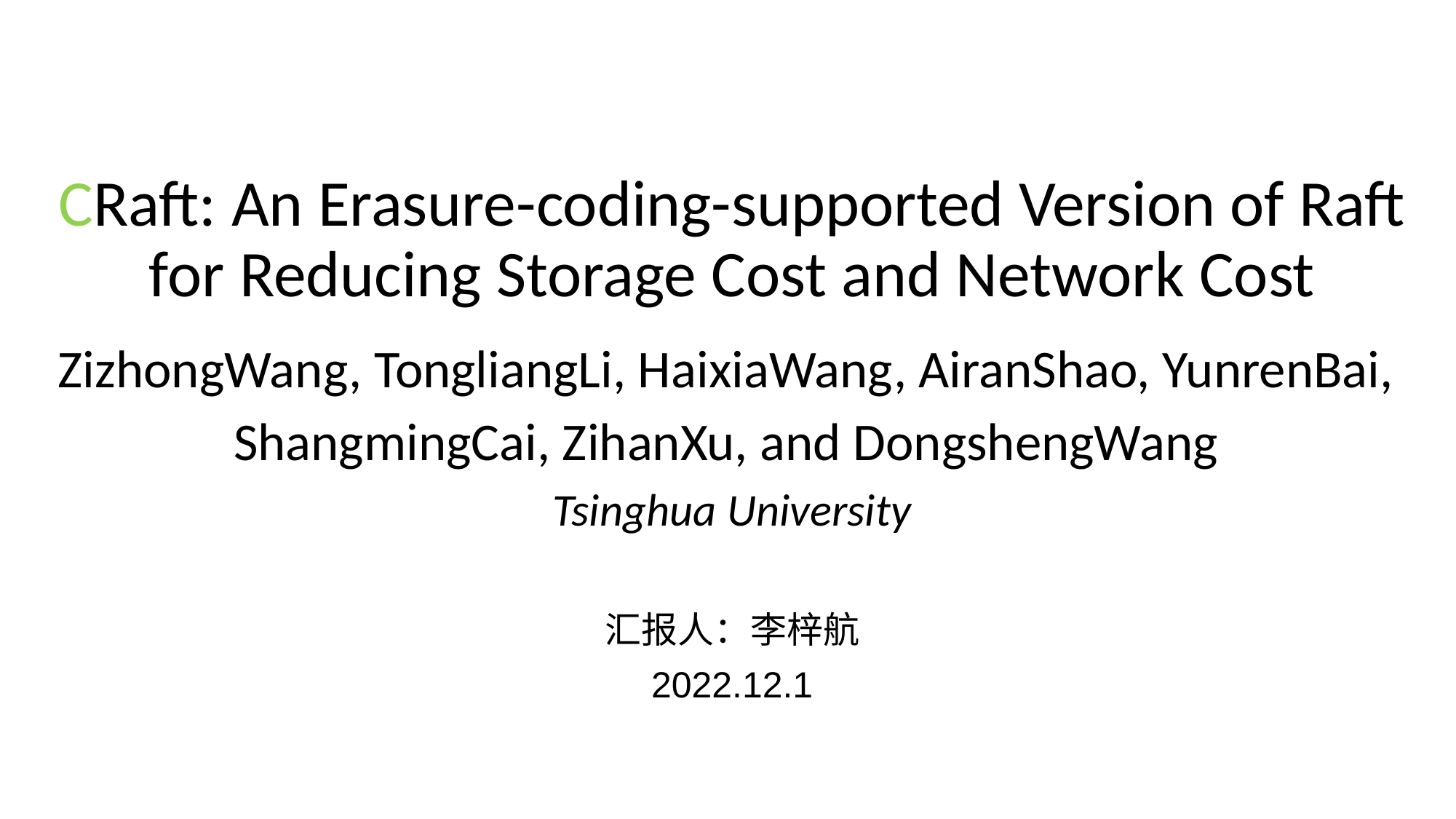

# CRaft: An Erasure-coding-supported Version of Raft for Reducing Storage Cost and Network Cost
ZizhongWang, TongliangLi, HaixiaWang, AiranShao, YunrenBai,
ShangmingCai, ZihanXu, and DongshengWang
Tsinghua University

汇报人：李梓航
2022.12.1